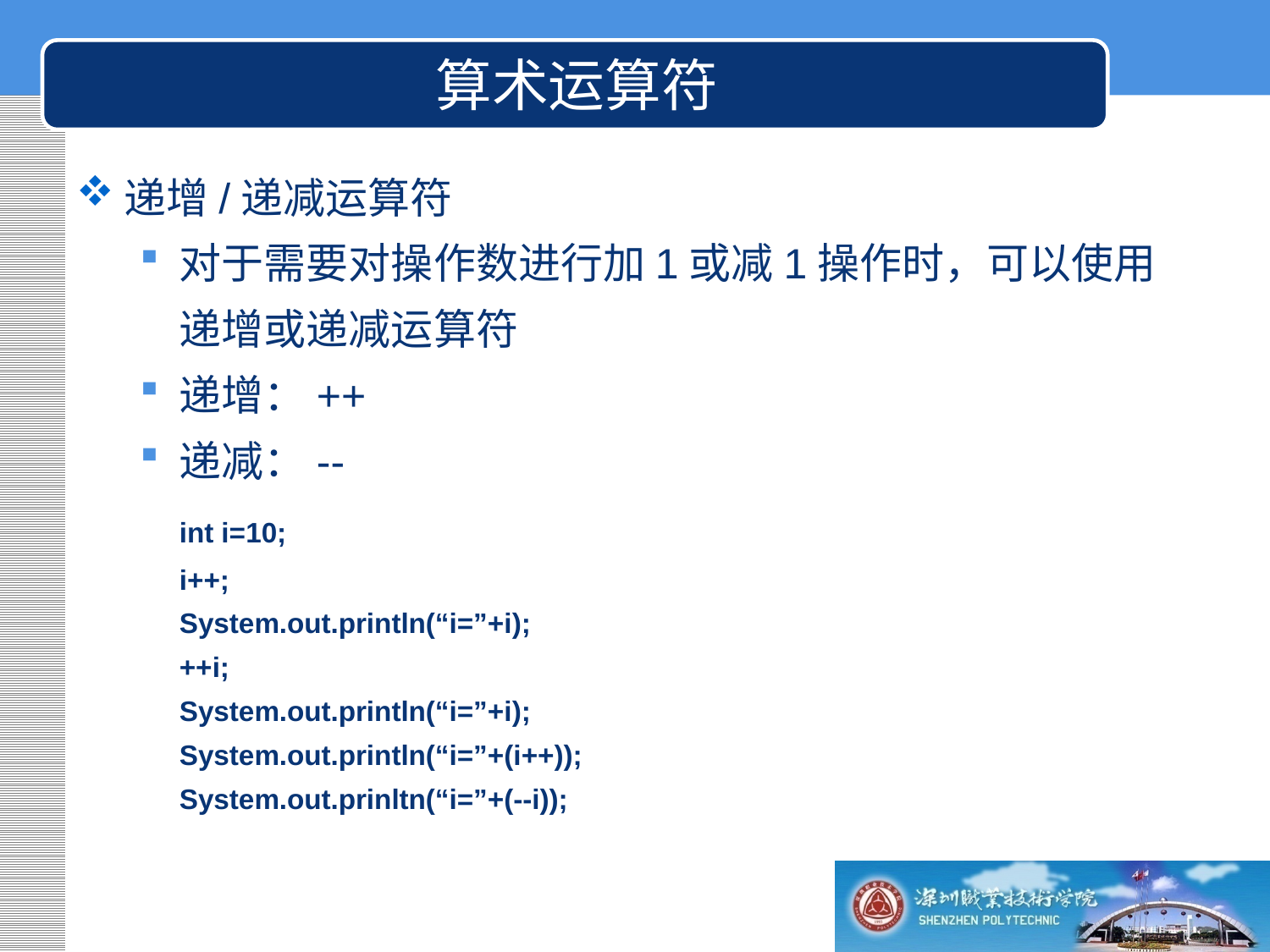

算术运算符
递增/递减运算符
对于需要对操作数进行加1或减1操作时，可以使用递增或递减运算符
递增：++
递减：--
	int i=10;
	i++;
	System.out.println(“i=”+i);
	++i;
	System.out.println(“i=”+i);
	System.out.println(“i=”+(i++));
	System.out.prinltn(“i=”+(--i));